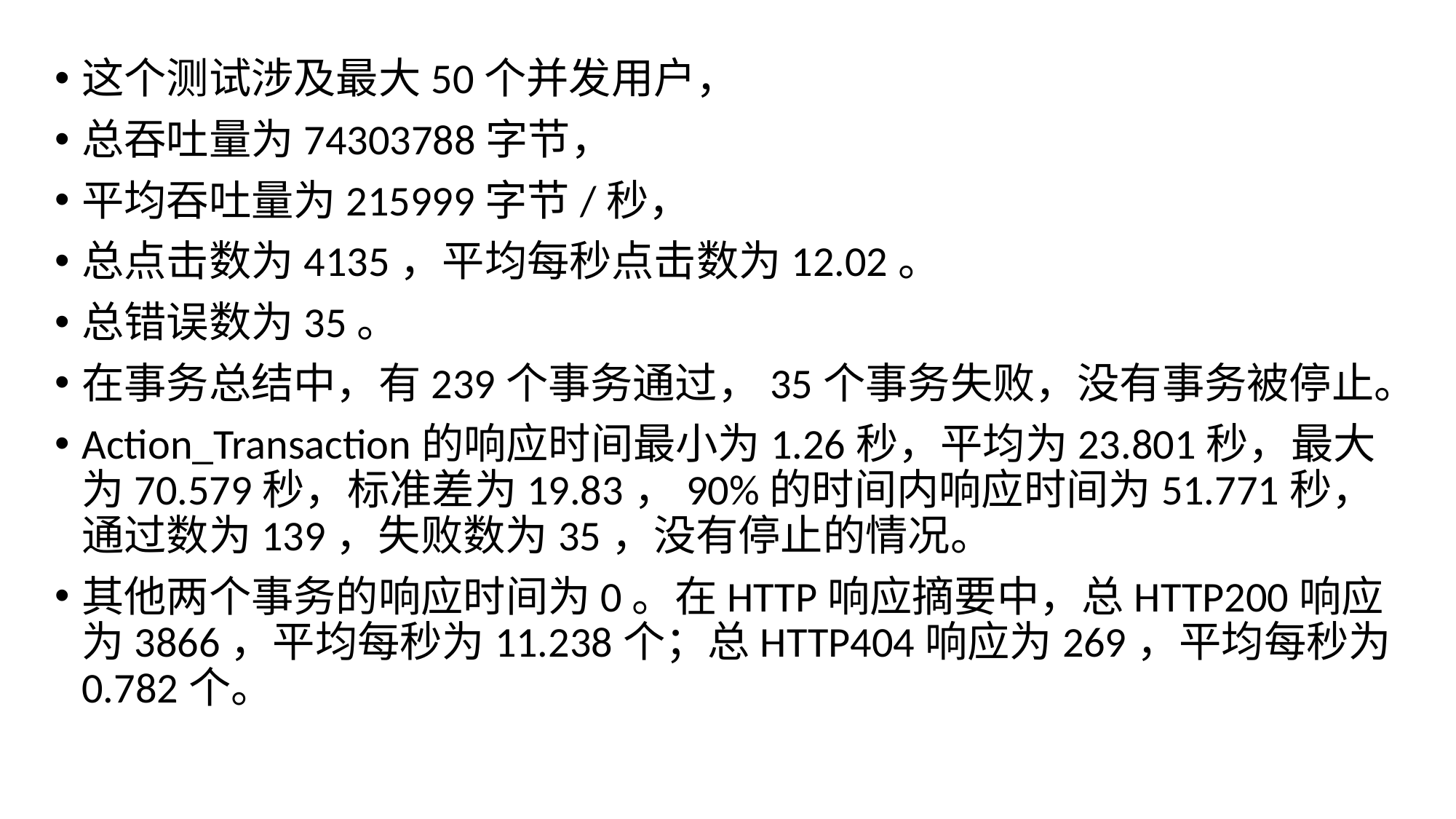

这个测试涉及最大50个并发用户，
总吞吐量为74303788字节，
平均吞吐量为215999字节/秒，
总点击数为4135，平均每秒点击数为12.02。
总错误数为35。
在事务总结中，有239个事务通过，35个事务失败，没有事务被停止。
Action_Transaction的响应时间最小为1.26秒，平均为23.801秒，最大为70.579秒，标准差为19.83，90%的时间内响应时间为51.771秒，通过数为139，失败数为35，没有停止的情况。
其他两个事务的响应时间为0。在HTTP响应摘要中，总HTTP200响应为3866，平均每秒为11.238个；总HTTP404响应为269，平均每秒为0.782个。